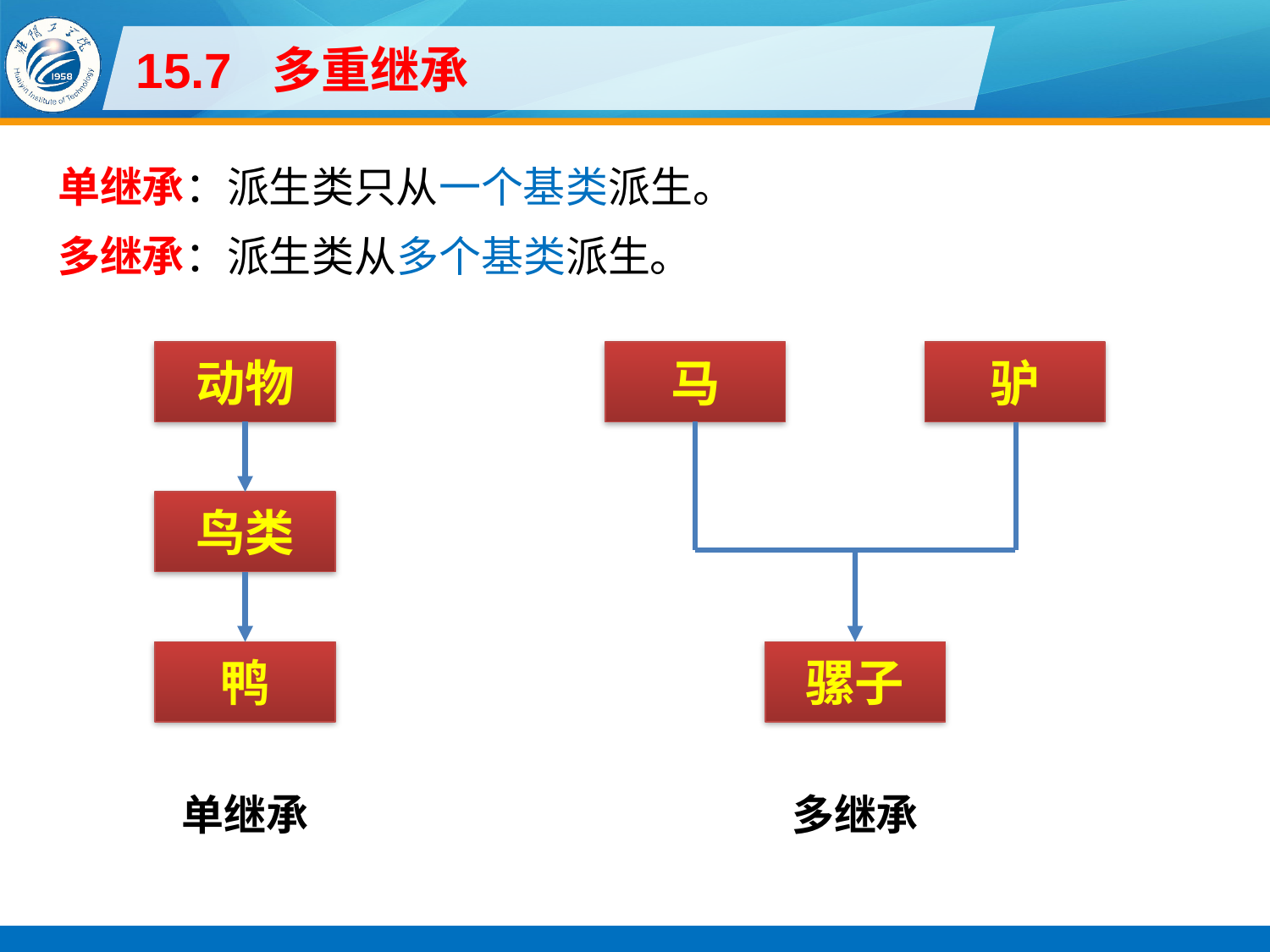

# 15.7  多重继承
单继承：派生类只从一个基类派生。
多继承：派生类从多个基类派生。
动物
马
驴
鸟类
鸭
骡子
单继承
多继承